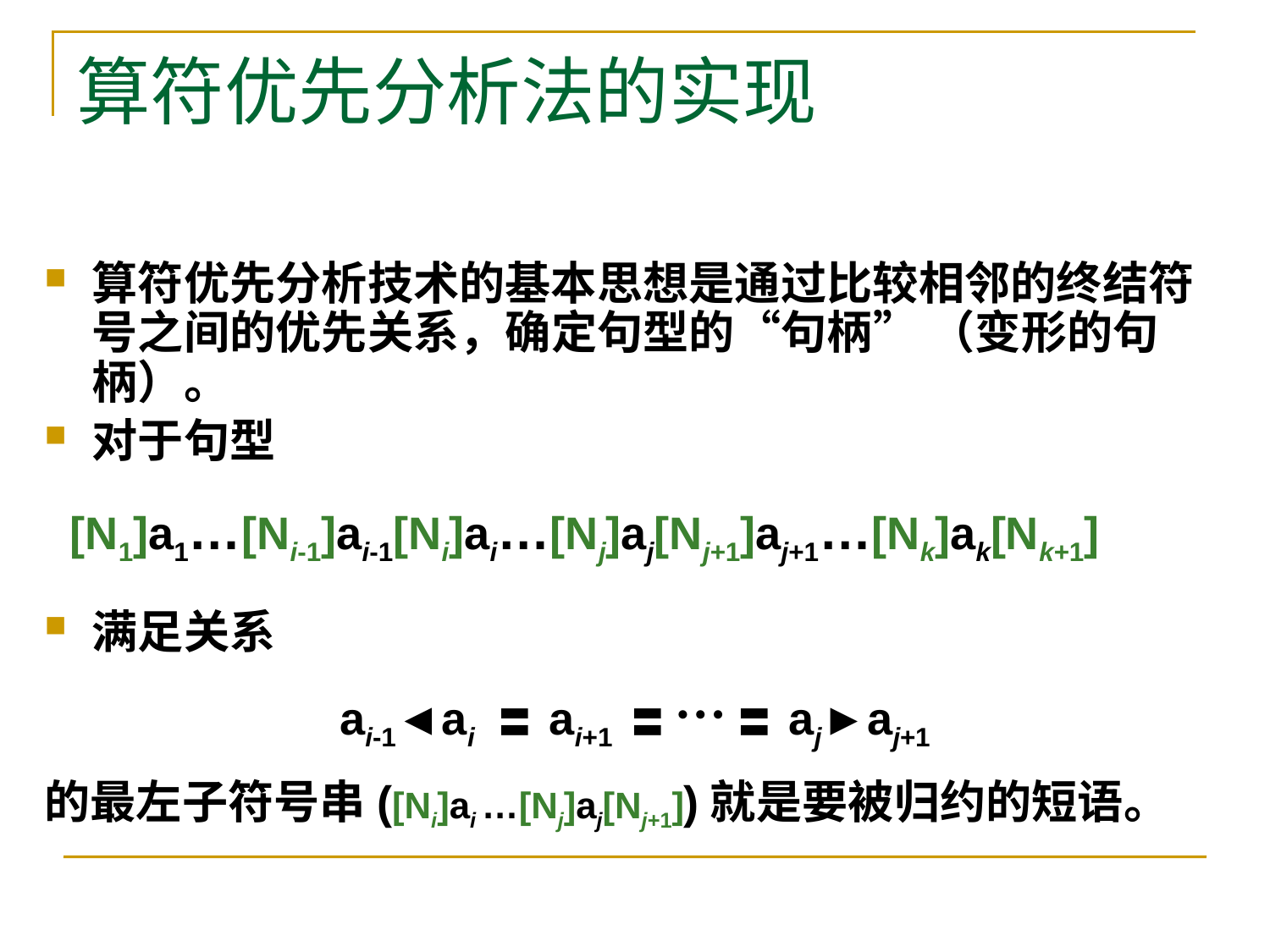

# 算符优先分析法的实现
算符优先分析技术的基本思想是通过比较相邻的终结符号之间的优先关系，确定句型的“句柄” （变形的句柄）。
对于句型
  [N1]a1…[Ni-1]ai-1[Ni]ai…[Nj]aj[Nj+1]aj+1…[Nk]ak[Nk+1]
满足关系
ai-1◄ai 〓 ai+1 〓 … 〓 aj►aj+1
的最左子符号串([Ni]ai …[Nj]aj[Nj+1])就是要被归约的短语。
46